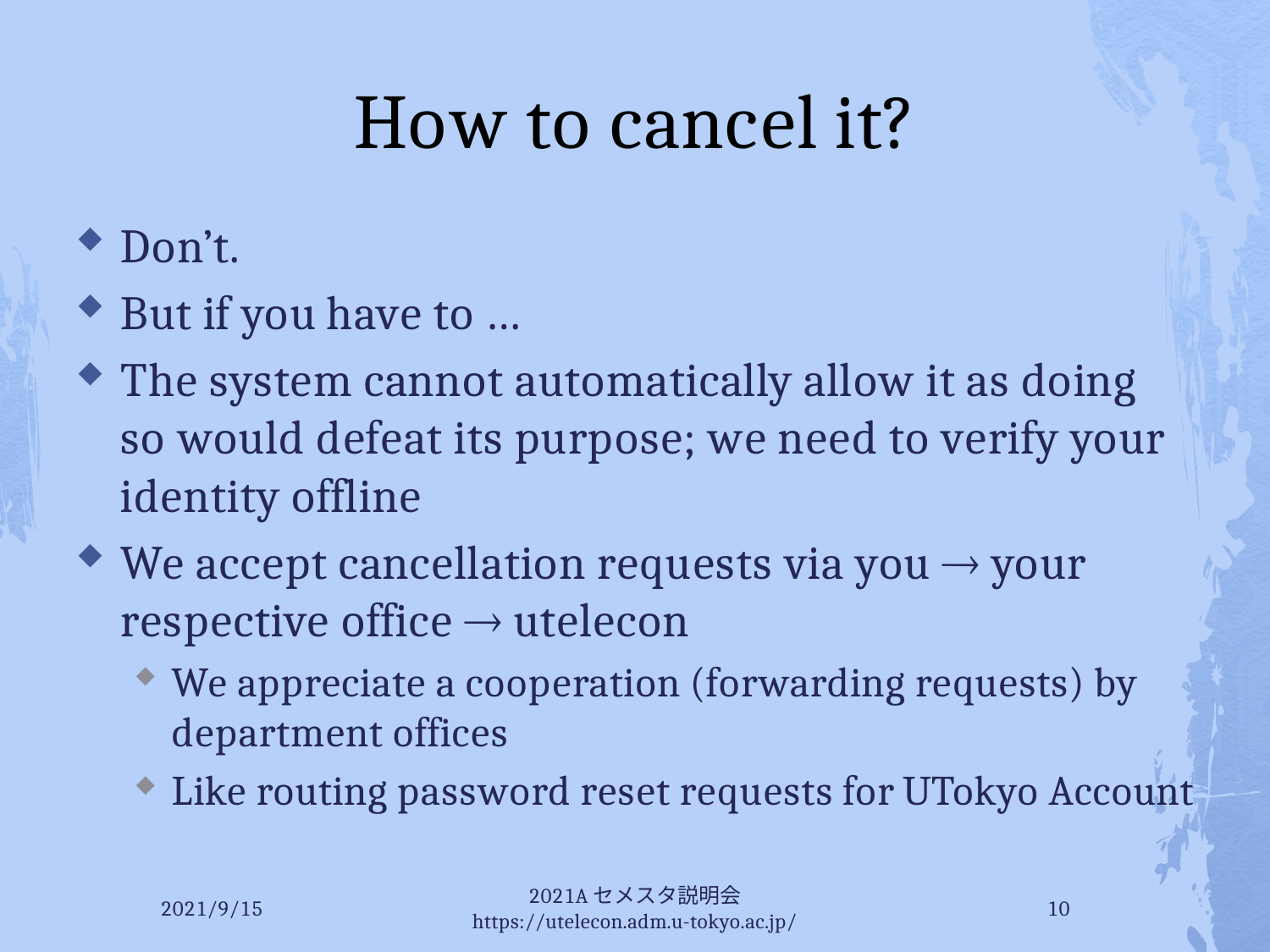

# How to cancel it?
Don’t.
But if you have to …
The system cannot automatically allow it as doing so would defeat its purpose; we need to verify your identity offline
We accept cancellation requests via you → your respective office → utelecon
We appreciate a cooperation (forwarding requests) by department offices
Like routing password reset requests for UTokyo Account
2021/9/15
2021Aセメスタ説明会 https://utelecon.adm.u-tokyo.ac.jp/
10